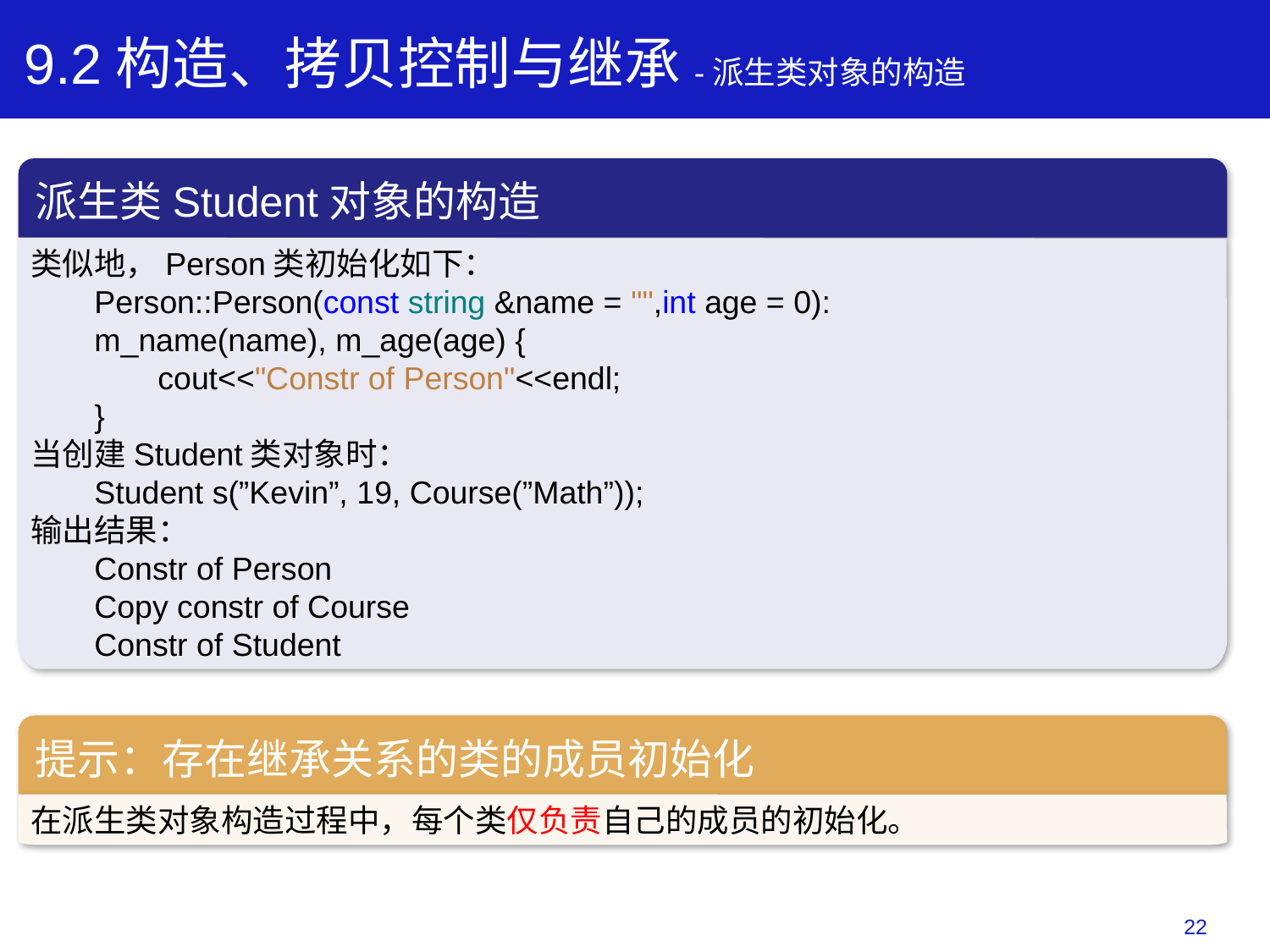

9.2构造、拷贝控制与继承-派生类对象的构造
派生类Student对象的构造
类似地，Person类初始化如下：
Person::Person(const string &name = "",int age = 0):
m_name(name), m_age(age) {
cout<<"Constr of Person"<<endl;
}
当创建Student类对象时：
Student s(”Kevin”, 19, Course(”Math”));
输出结果：
Constr of Person
Copy constr of Course
Constr of Student
学习目标
学习目标
提示：存在继承关系的类的成员初始化
在派生类对象构造过程中，每个类仅负责自己的成员的初始化。
22